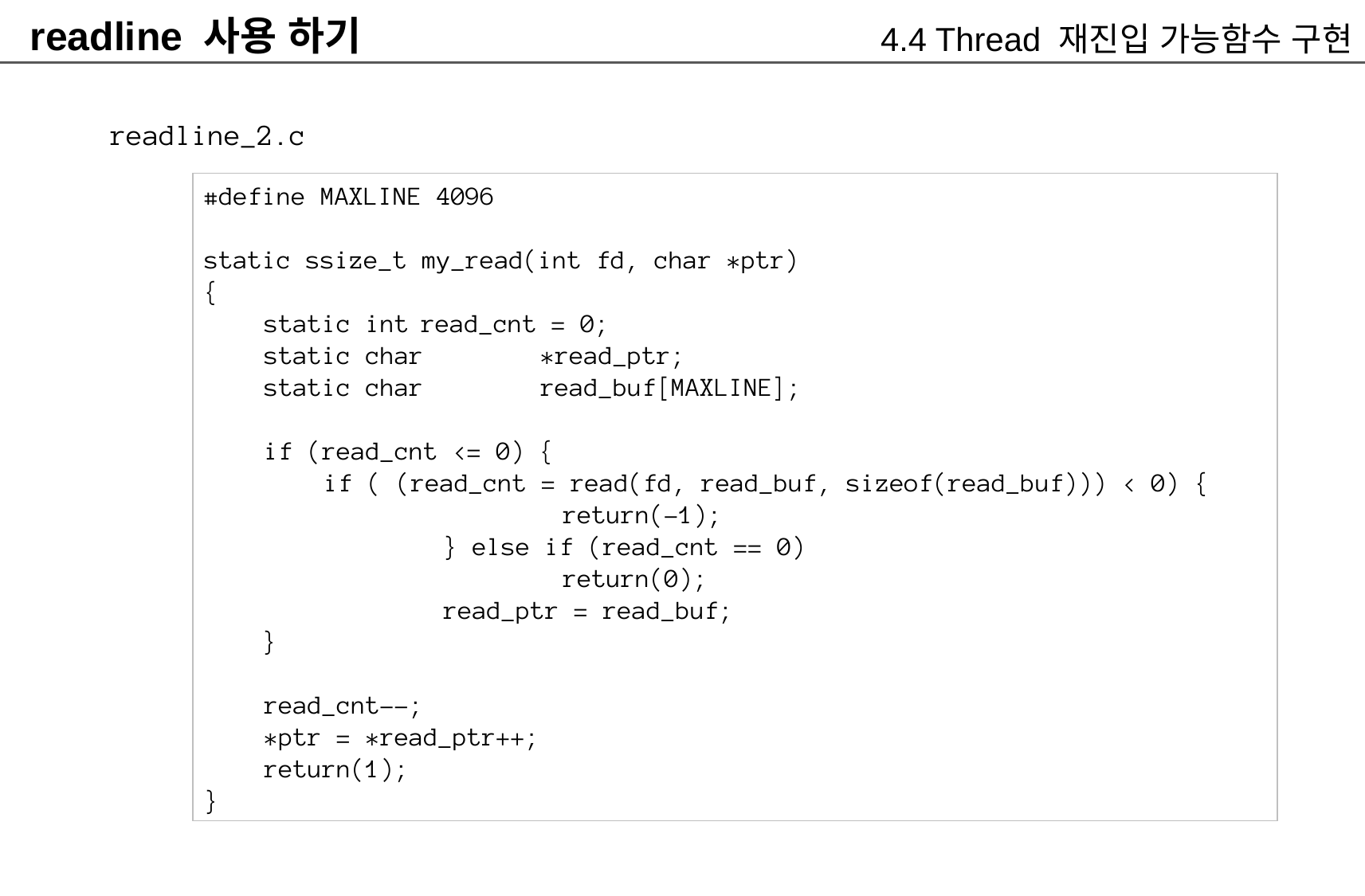

# readline 사용 하기
4.4 Thread 재진입 가능함수 구현

readline_2.c
#define MAXLINE 4096

static ssize_t my_read(int fd, char *ptr)
{
static int	read_cnt = 0;
static char	*read_ptr;
static char	read_buf[MAXLINE];

if (read_cnt <= 0) {
	if ( (read_cnt = read(fd, read_buf, sizeof(read_buf))) < 0) {
			return(-1);
		} else if (read_cnt == 0)
			return(0);
		read_ptr = read_buf;
    }

read_cnt--;
*ptr = *read_ptr++;
return(1);
}